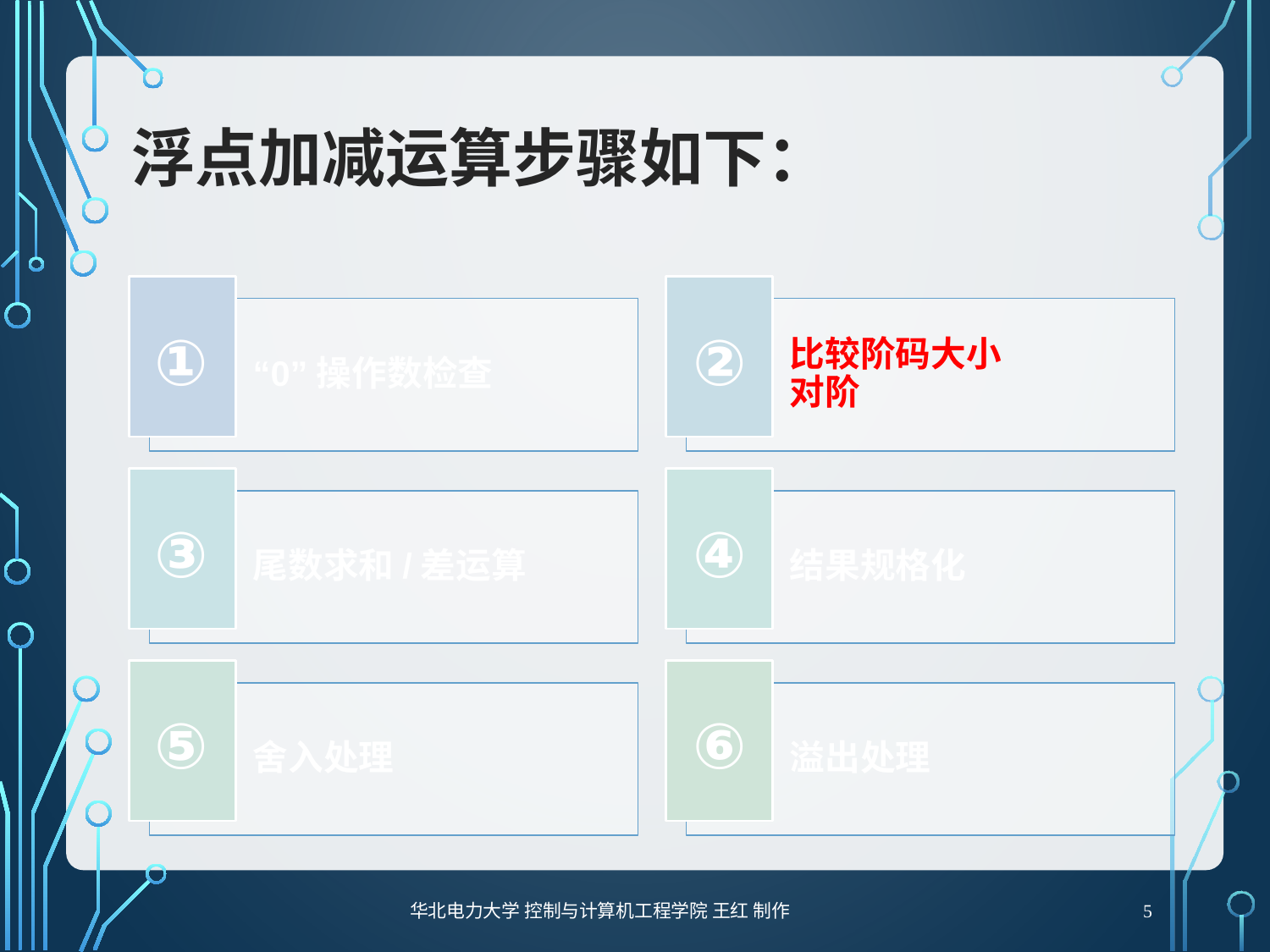

# 浮点加减运算步骤如下：
“0”操作数检查
比较阶码大小
对阶
尾数求和/差运算
结果规格化
舍入处理
溢出处理
①
②
③
④
⑤
⑥
5
华北电力大学 控制与计算机工程学院 王红 制作